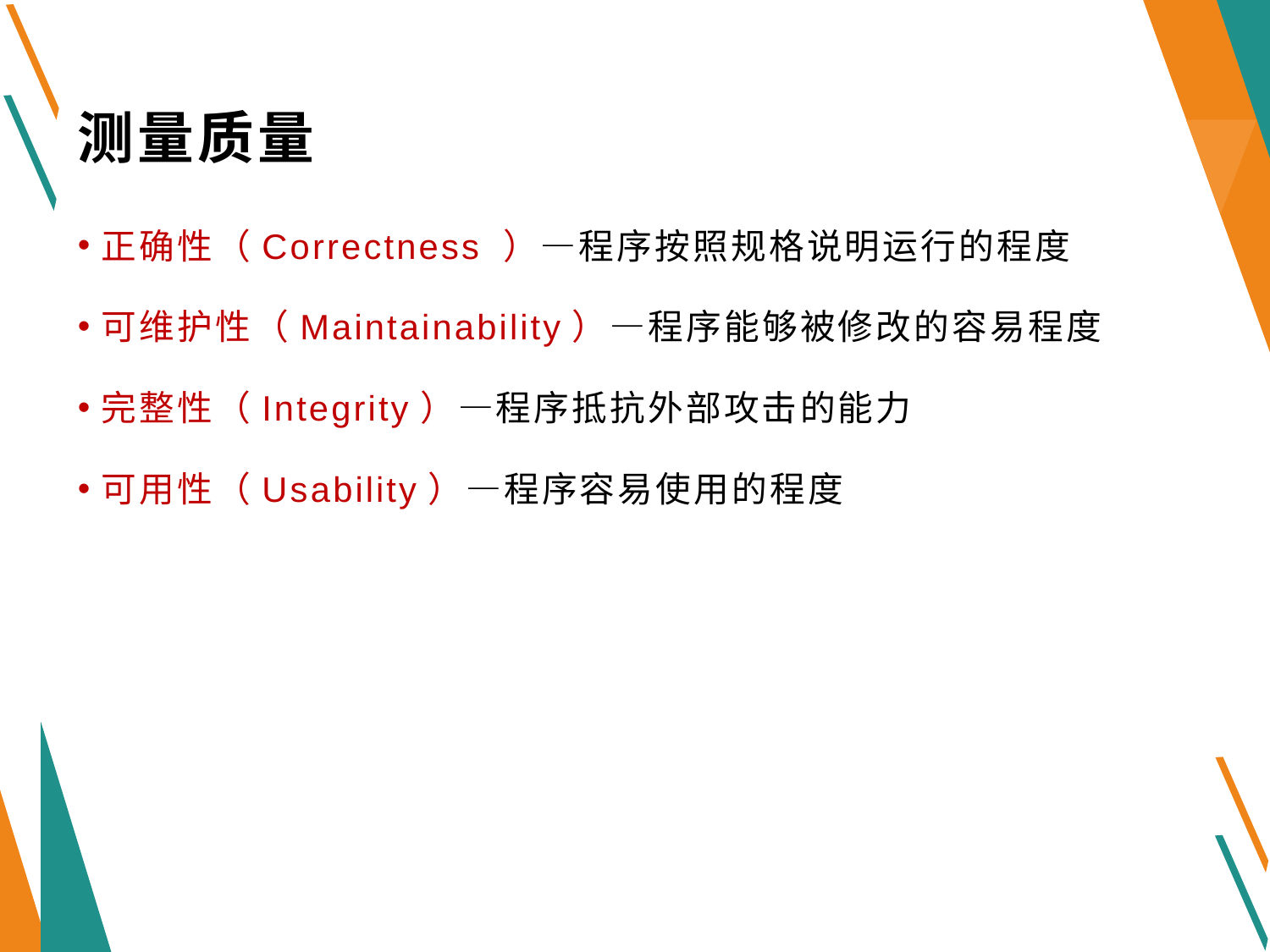

# 测量质量
正确性（Correctness ）—程序按照规格说明运行的程度
可维护性（Maintainability）—程序能够被修改的容易程度
完整性（Integrity）—程序抵抗外部攻击的能力
可用性（Usability）—程序容易使用的程度
22